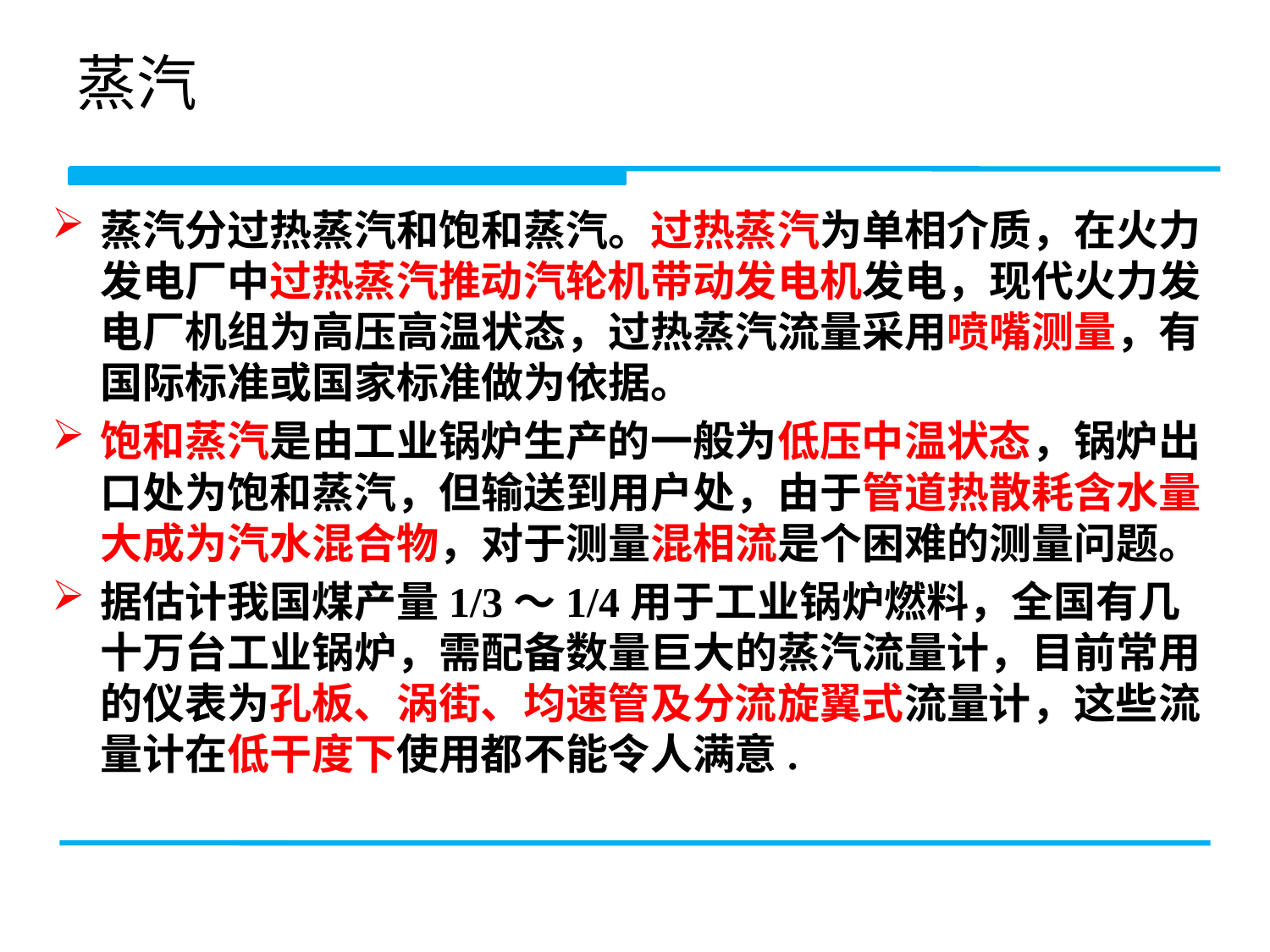

# 蒸汽
蒸汽分过热蒸汽和饱和蒸汽。过热蒸汽为单相介质，在火力发电厂中过热蒸汽推动汽轮机带动发电机发电，现代火力发电厂机组为高压高温状态，过热蒸汽流量采用喷嘴测量，有国际标准或国家标准做为依据。
饱和蒸汽是由工业锅炉生产的一般为低压中温状态，锅炉出口处为饱和蒸汽，但输送到用户处，由于管道热散耗含水量大成为汽水混合物，对于测量混相流是个困难的测量问题。
据估计我国煤产量1/3～1/4用于工业锅炉燃料，全国有几十万台工业锅炉，需配备数量巨大的蒸汽流量计，目前常用的仪表为孔板、涡街、均速管及分流旋翼式流量计，这些流量计在低干度下使用都不能令人满意.